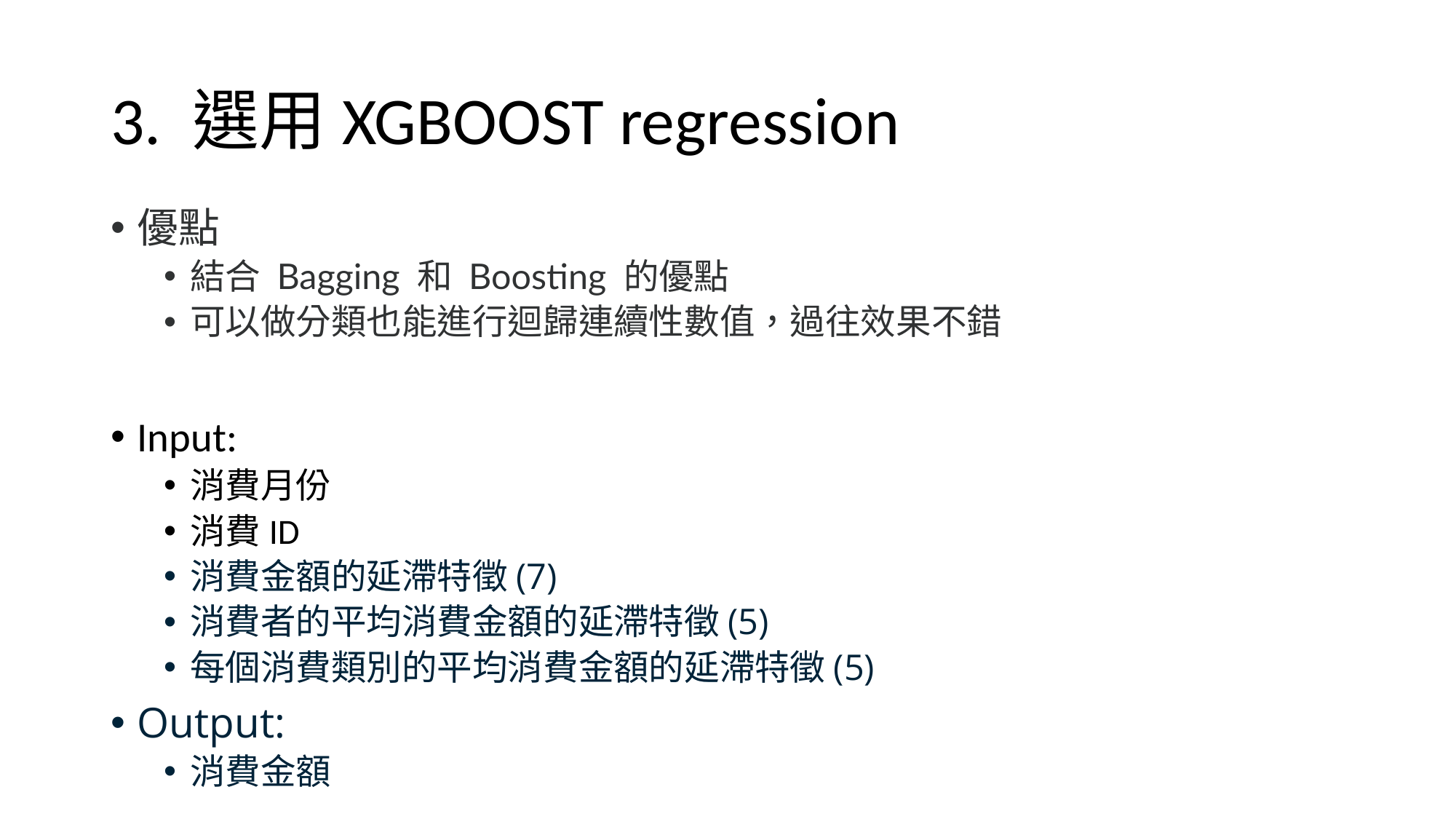

# 3. 選用XGBOOST regression
優點
結合 Bagging 和 Boosting 的優點
可以做分類也能進行迴歸連續性數值，過往效果不錯

Input:
消費月份
消費ID
消費金額的延滯特徵(7)
消費者的平均消費金額的延滯特徵(5)
每個消費類別的平均消費金額的延滯特徵(5)
Output:
消費金額